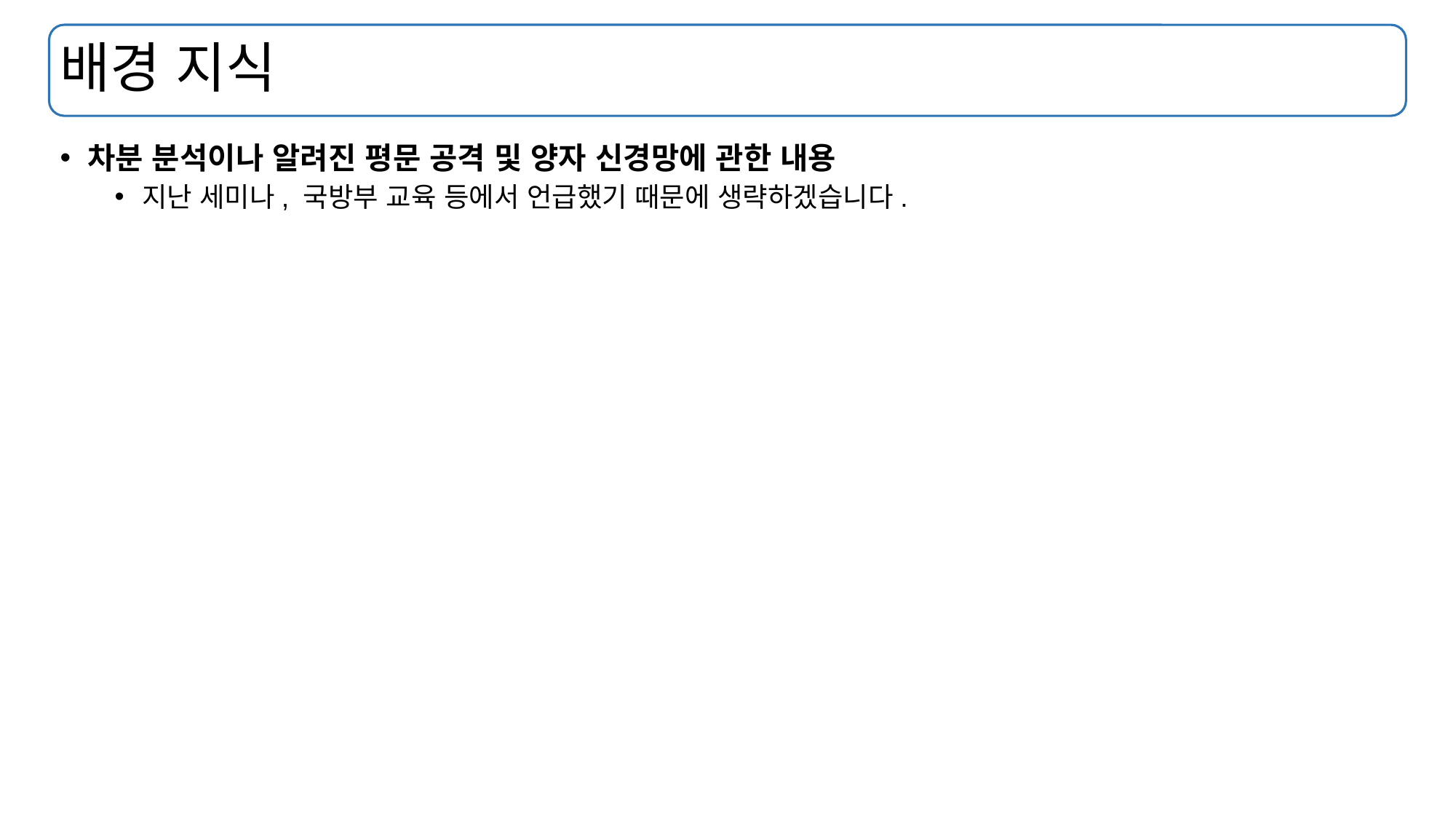

# 배경 지식
차분 분석이나 알려진 평문 공격 및 양자 신경망에 관한 내용
지난 세미나, 국방부 교육 등에서 언급했기 때문에 생략하겠습니다.